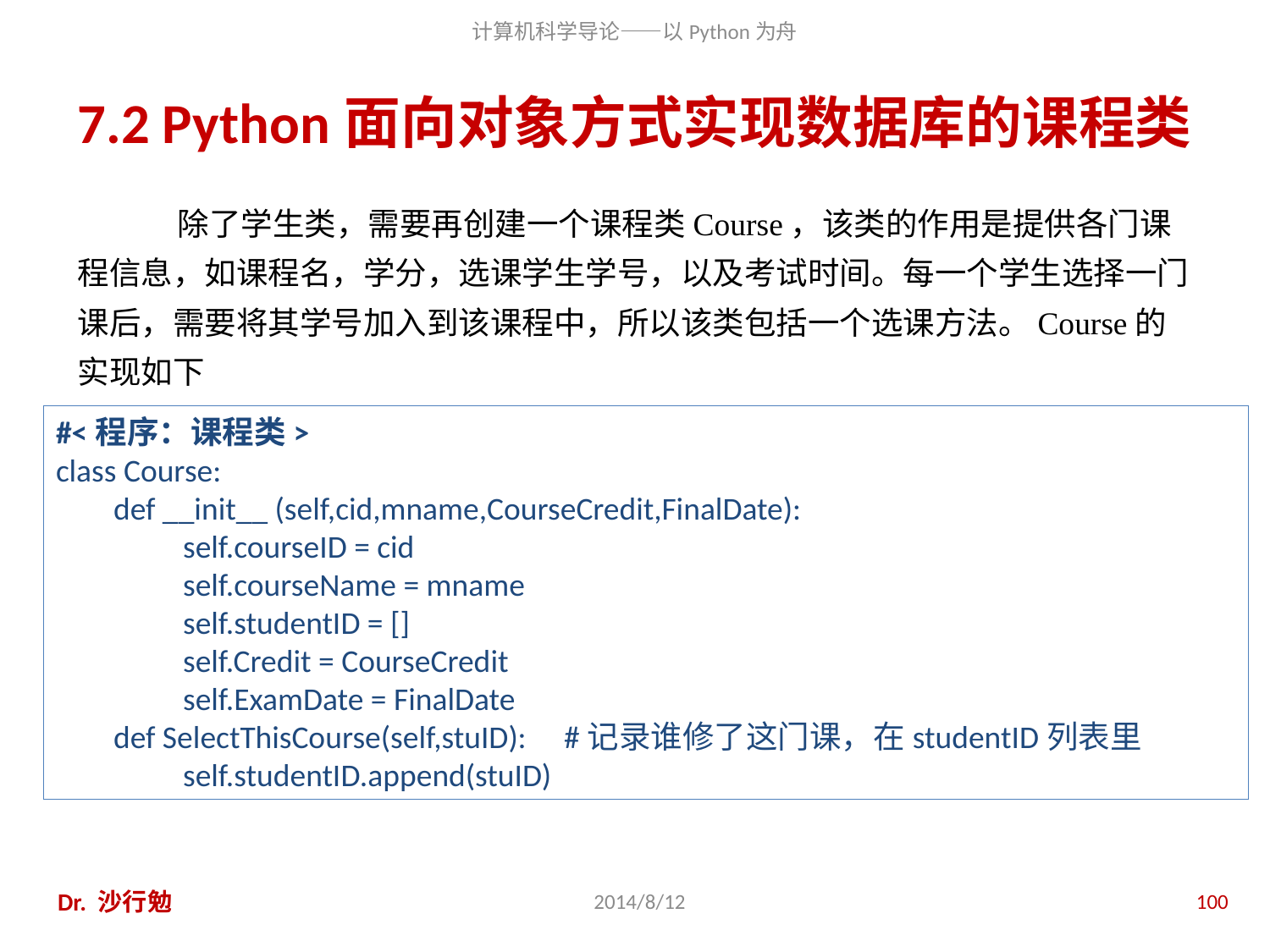

# 7.2 Python面向对象方式实现数据库的课程类
除了学生类，需要再创建一个课程类Course，该类的作用是提供各门课程信息，如课程名，学分，选课学生学号，以及考试时间。每一个学生选择一门课后，需要将其学号加入到该课程中，所以该类包括一个选课方法。Course的实现如下
#<程序：课程类>
class Course:
        def __init__ (self,cid,mname,CourseCredit,FinalDate):
	self.courseID = cid
	self.courseName = mname
	self.studentID = []
	self.Credit = CourseCredit
	self.ExamDate = FinalDate
        def SelectThisCourse(self,stuID):	#记录谁修了这门课，在studentID列表里
	self.studentID.append(stuID)
Dr. 沙行勉
2014/8/12
100